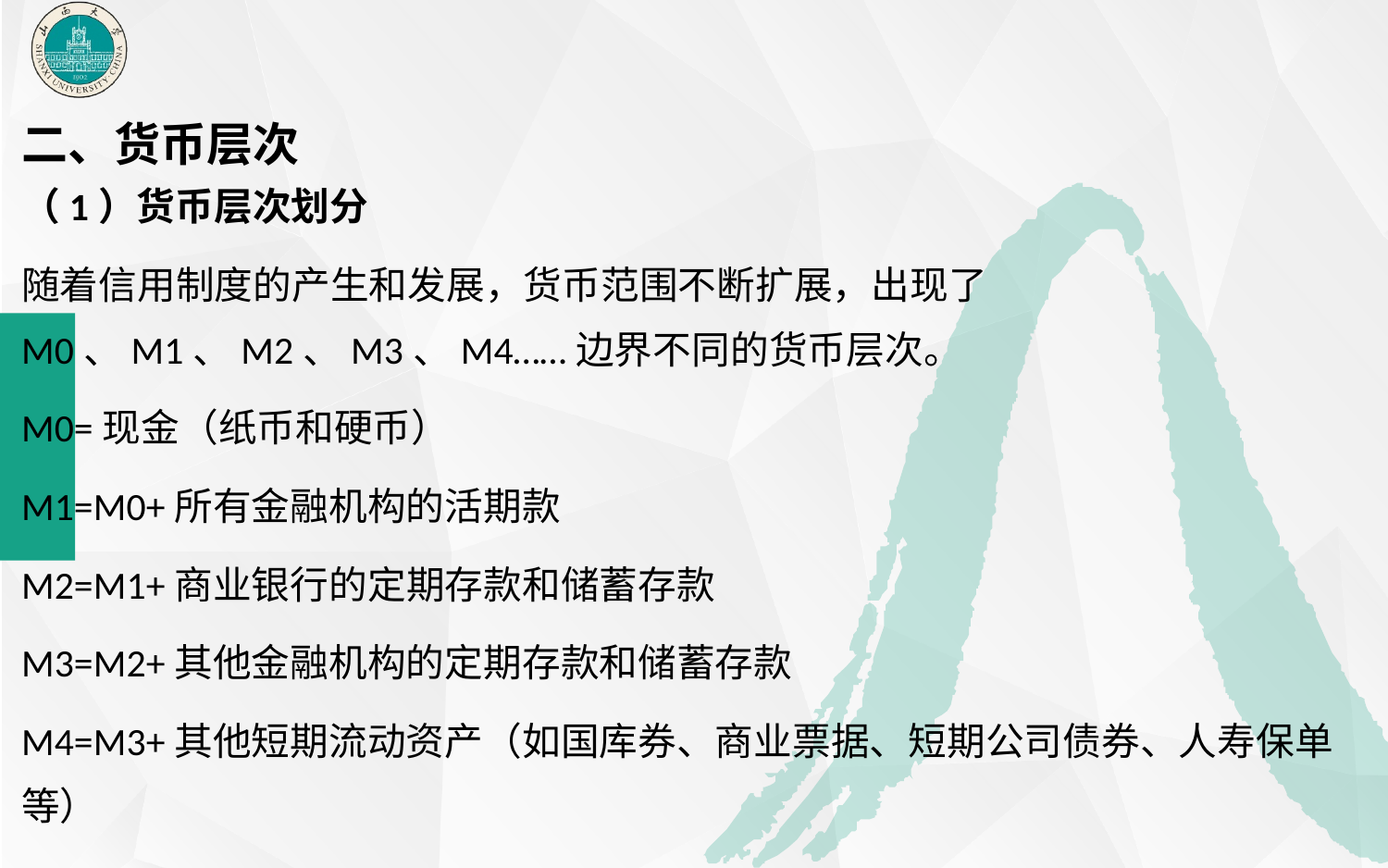

二、货币层次
（1）货币层次划分
随着信用制度的产生和发展，货币范围不断扩展，出现了M0、M1、M2、M3、M4……边界不同的货币层次。
M0=现金（纸币和硬币）
M1=M0+所有金融机构的活期款
M2=M1+商业银行的定期存款和储蓄存款
M3=M2+其他金融机构的定期存款和储蓄存款
M4=M3+其他短期流动资产（如国库券、商业票据、短期公司债券、人寿保单等）